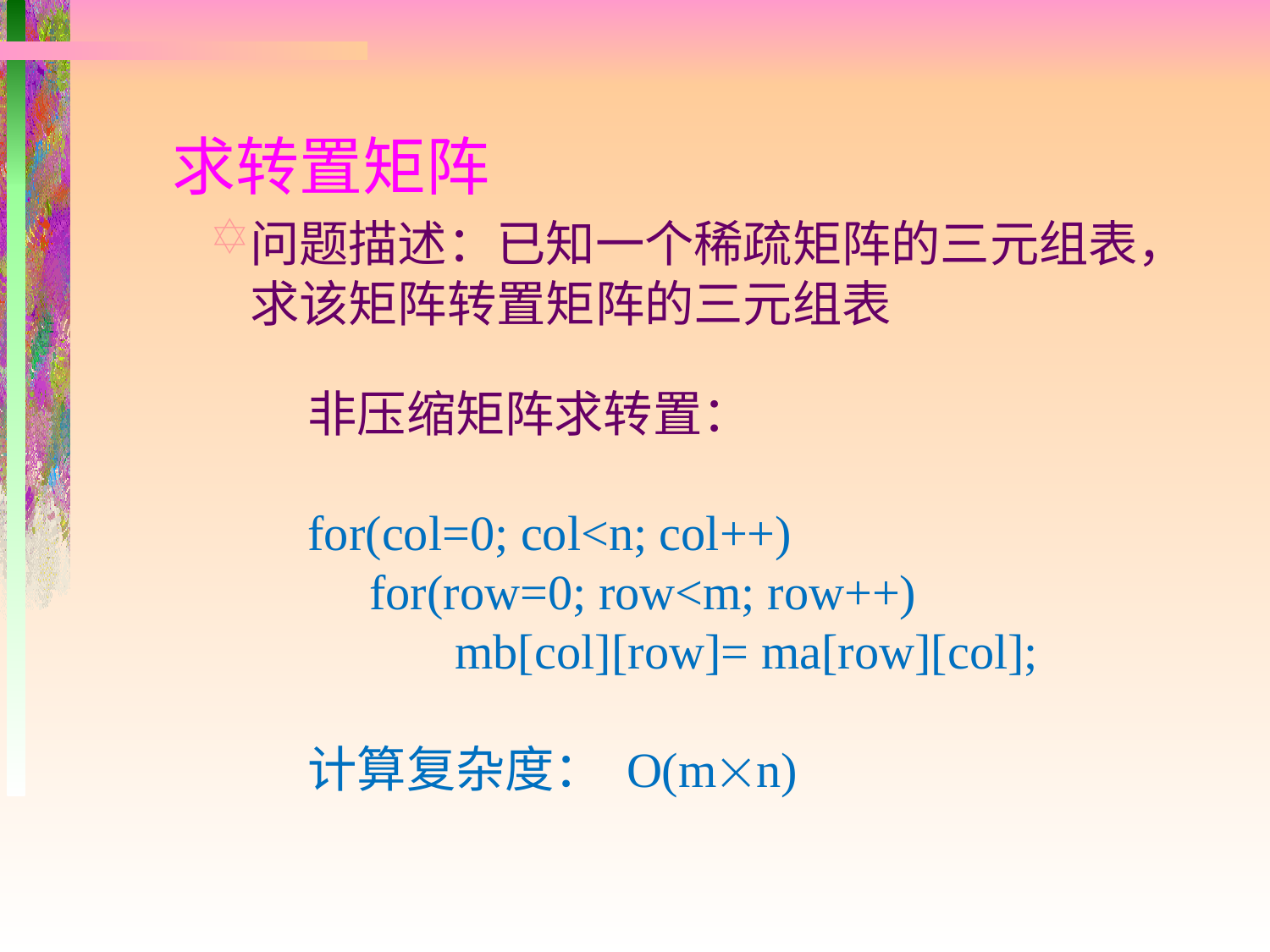

求转置矩阵
问题描述：已知一个稀疏矩阵的三元组表，求该矩阵转置矩阵的三元组表
非压缩矩阵求转置：

for(col=0; col<n; col++)
     for(row=0; row<m; row++)
            mb[col][row]= ma[row][col];

计算复杂度： O(m×n)